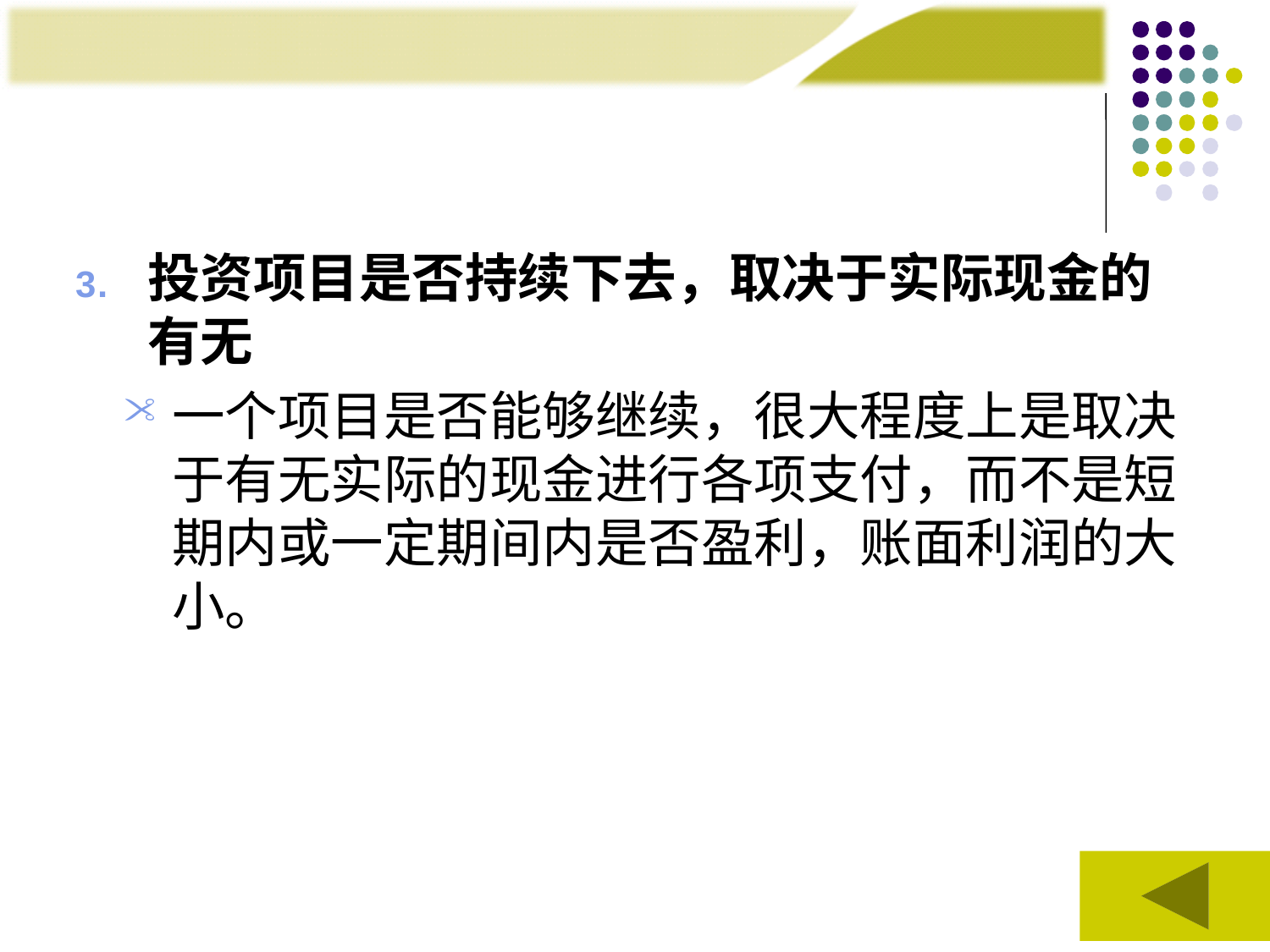

#
投资项目是否持续下去，取决于实际现金的有无
一个项目是否能够继续，很大程度上是取决于有无实际的现金进行各项支付，而不是短期内或一定期间内是否盈利，账面利润的大小。